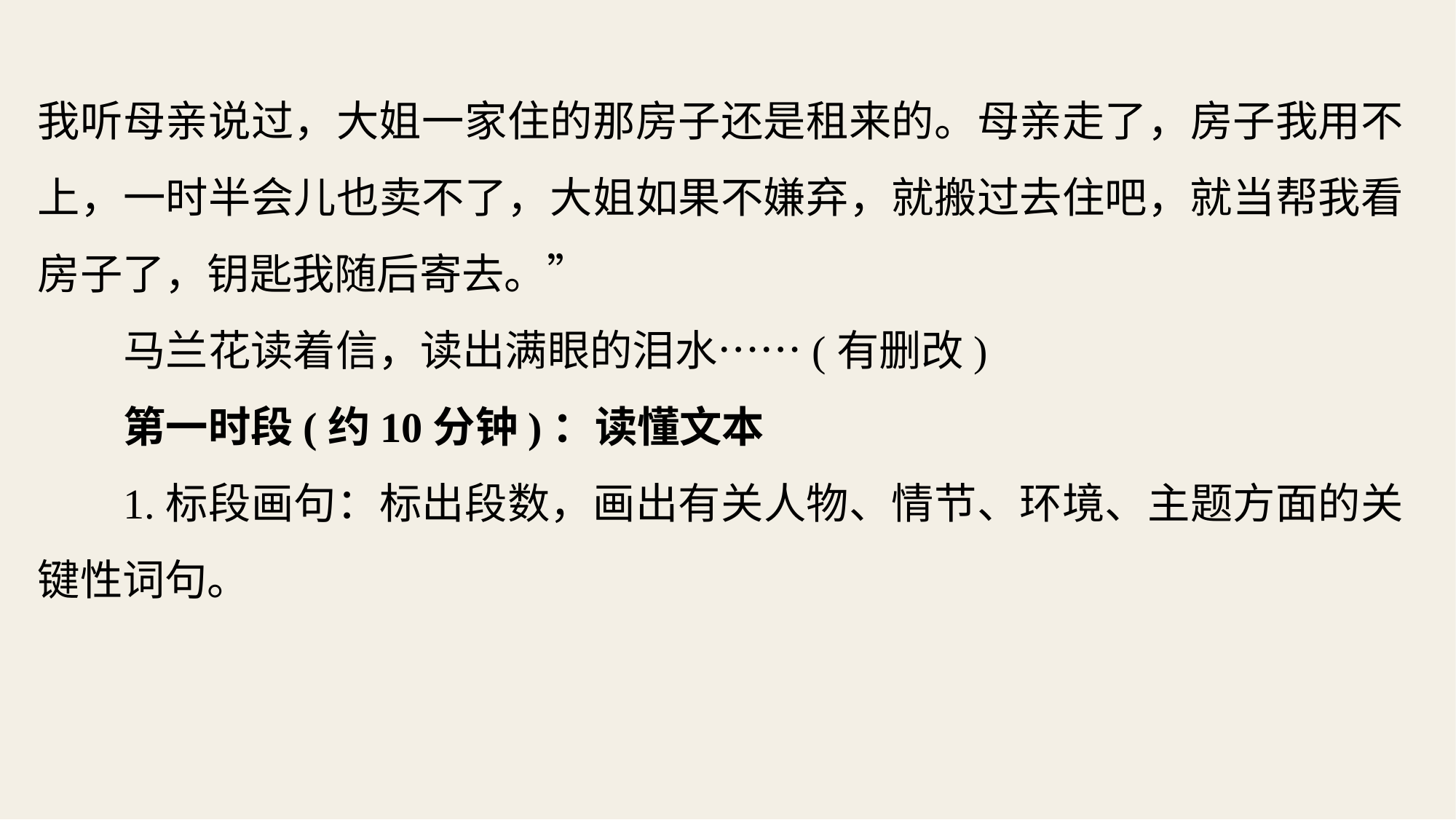

我听母亲说过，大姐一家住的那房子还是租来的。母亲走了，房子我用不上，一时半会儿也卖不了，大姐如果不嫌弃，就搬过去住吧，就当帮我看房子了，钥匙我随后寄去。”
马兰花读着信，读出满眼的泪水……(有删改)
第一时段(约10分钟)：读懂文本
1.标段画句：标出段数，画出有关人物、情节、环境、主题方面的关键性词句。